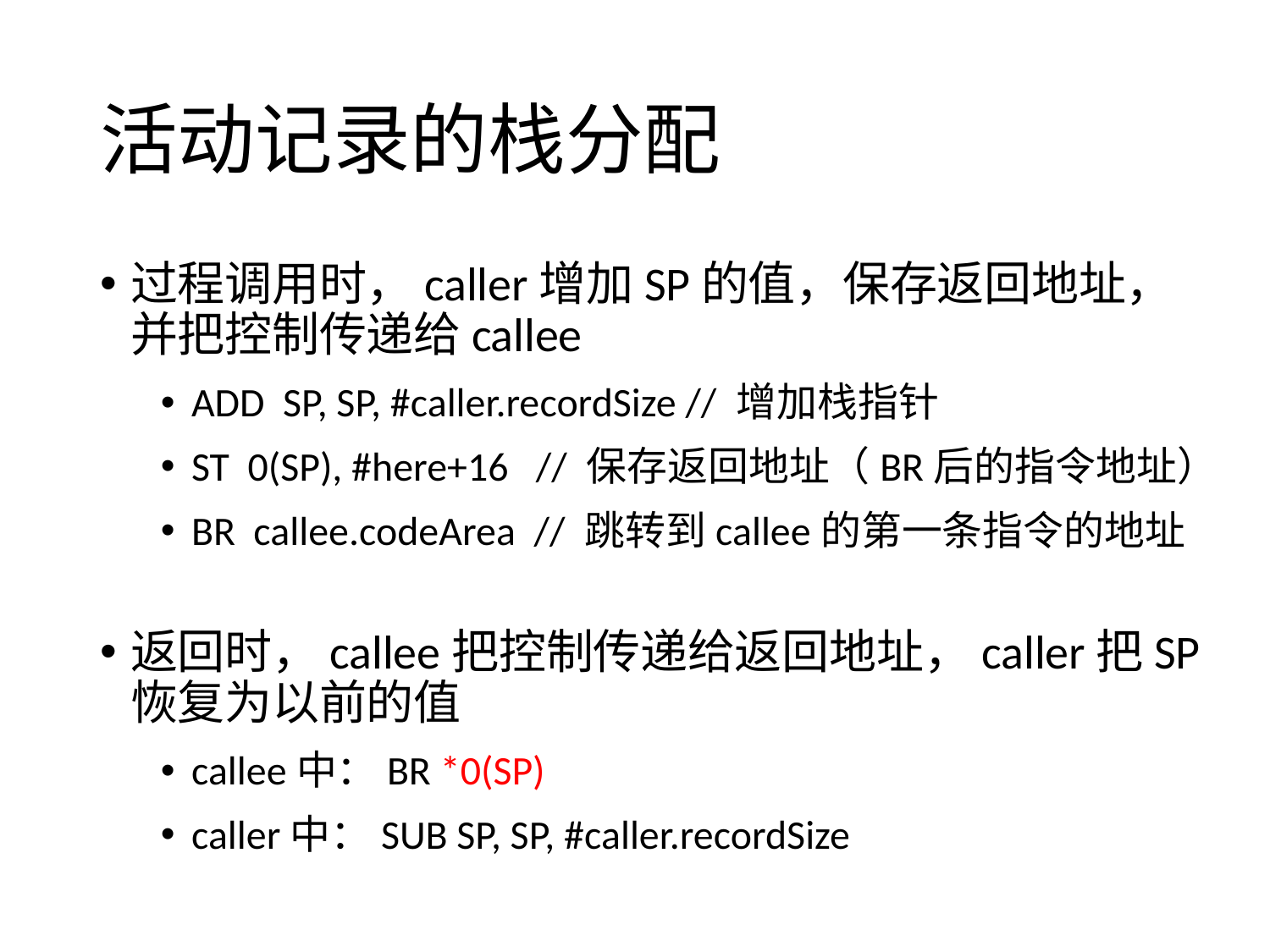

# 活动记录的栈分配
过程调用时，caller增加SP的值，保存返回地址，并把控制传递给callee
ADD  SP, SP, #caller.recordSize // 增加栈指针
ST  0(SP), #here+16   // 保存返回地址（BR后的指令地址）
BR  callee.codeArea  // 跳转到callee的第一条指令的地址

返回时，callee把控制传递给返回地址，caller把SP恢复为以前的值
callee中：BR *0(SP)
caller中：SUB SP, SP, #caller.recordSize